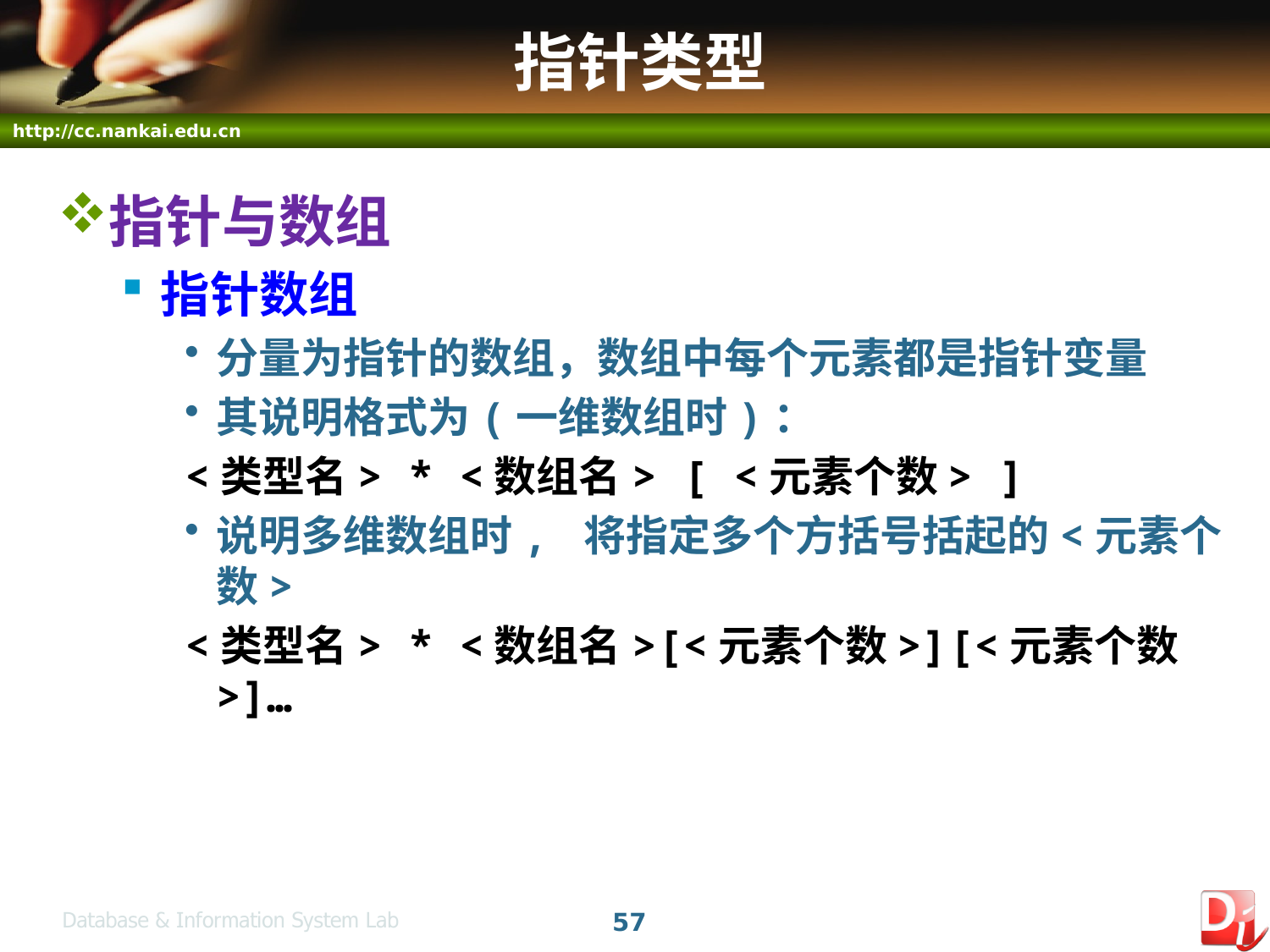

# 指针类型
指针与数组
指针数组
分量为指针的数组，数组中每个元素都是指针变量
其说明格式为(一维数组时)：
<类型名> * <数组名> [ <元素个数> ]
说明多维数组时, 将指定多个方括号括起的<元素个数>
<类型名> * <数组名>[<元素个数>][<元素个数>]…
57
Database & Information System Lab